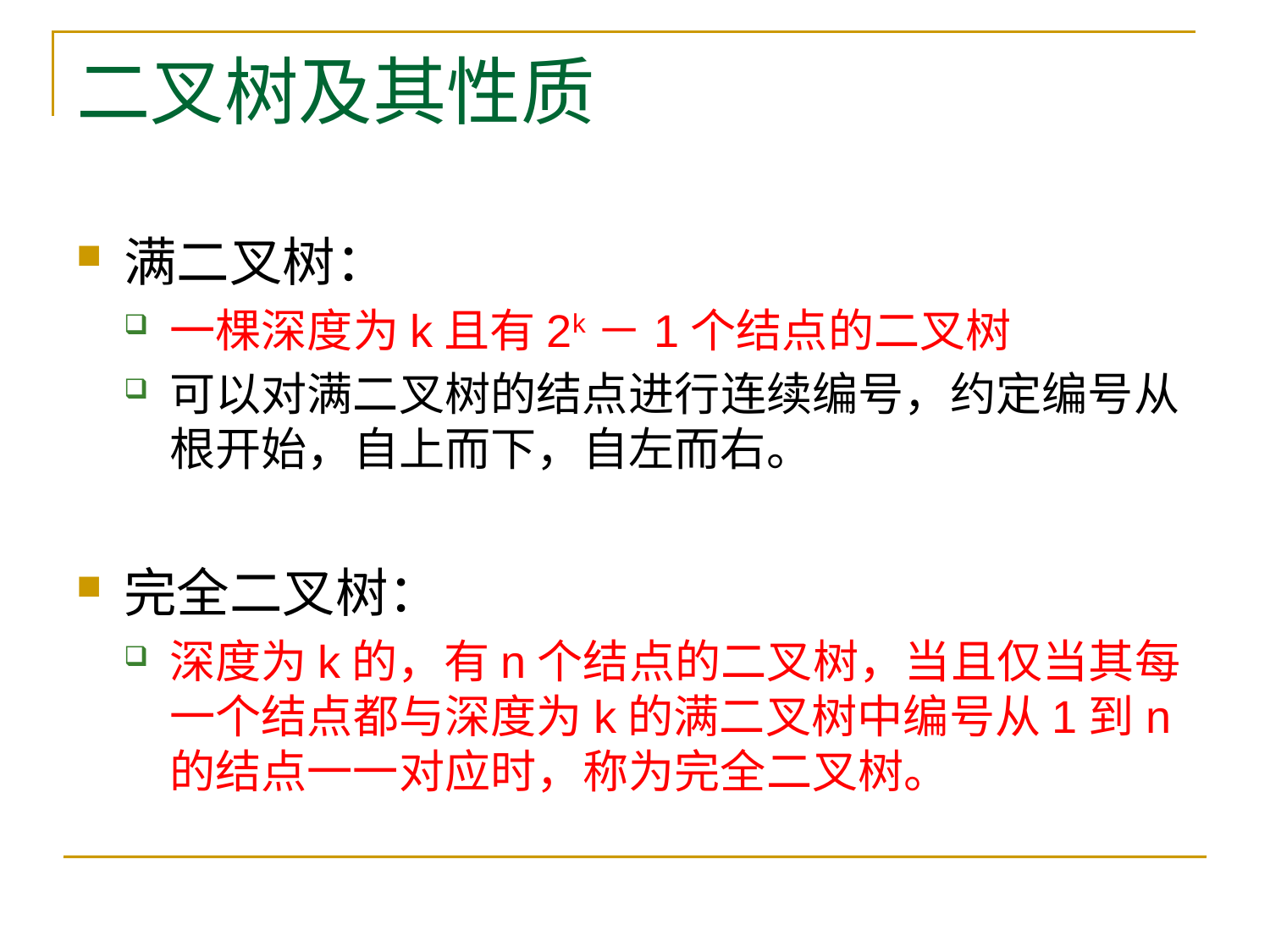

# 二叉树及其性质
满二叉树：
一棵深度为k且有2k－1个结点的二叉树
可以对满二叉树的结点进行连续编号，约定编号从根开始，自上而下，自左而右。

完全二叉树：
深度为k的，有n个结点的二叉树，当且仅当其每一个结点都与深度为k的满二叉树中编号从1到n的结点一一对应时，称为完全二叉树。